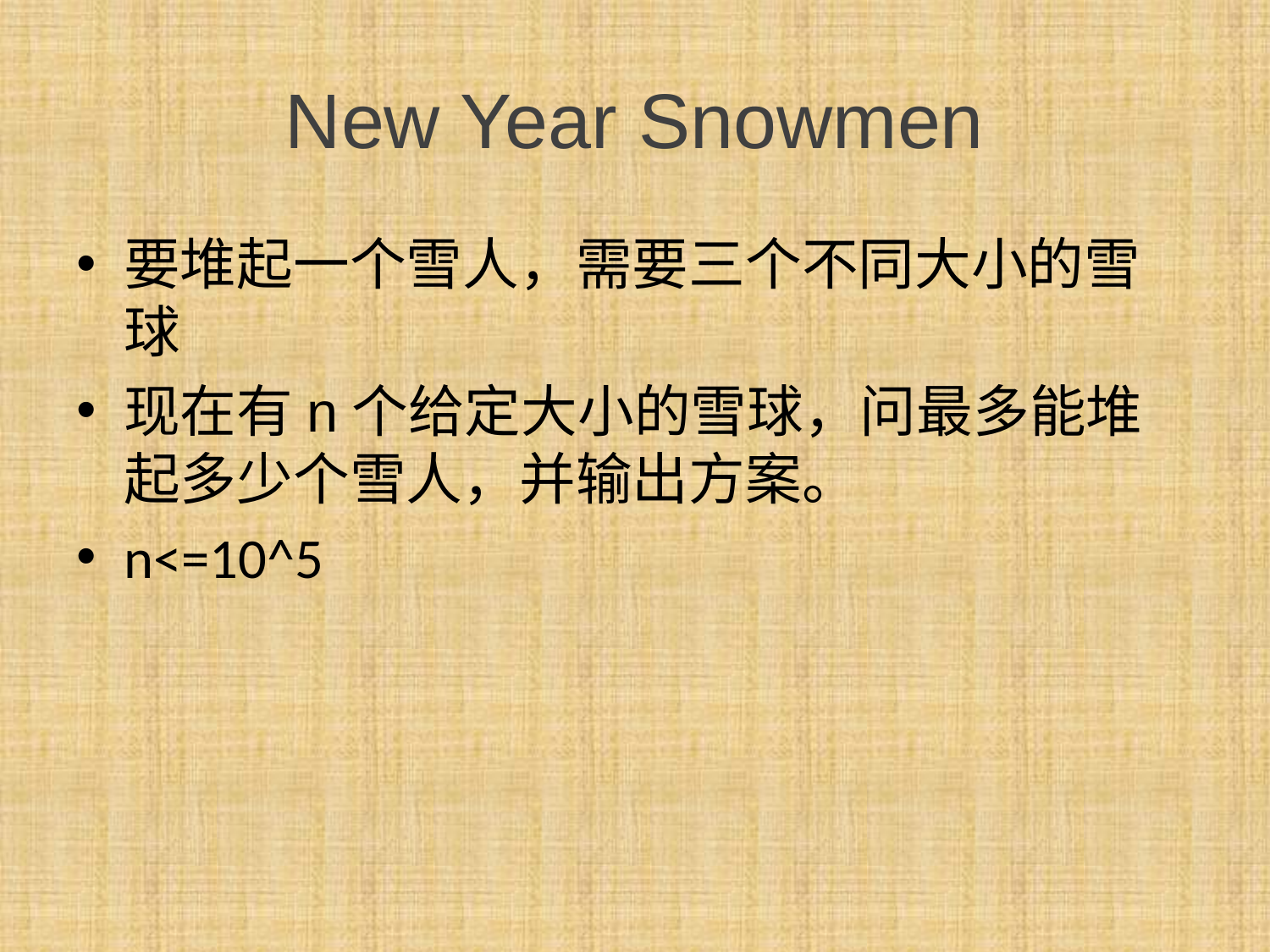

# New Year Snowmen
要堆起一个雪人，需要三个不同大小的雪球
现在有n个给定大小的雪球，问最多能堆起多少个雪人，并输出方案。
n<=10^5